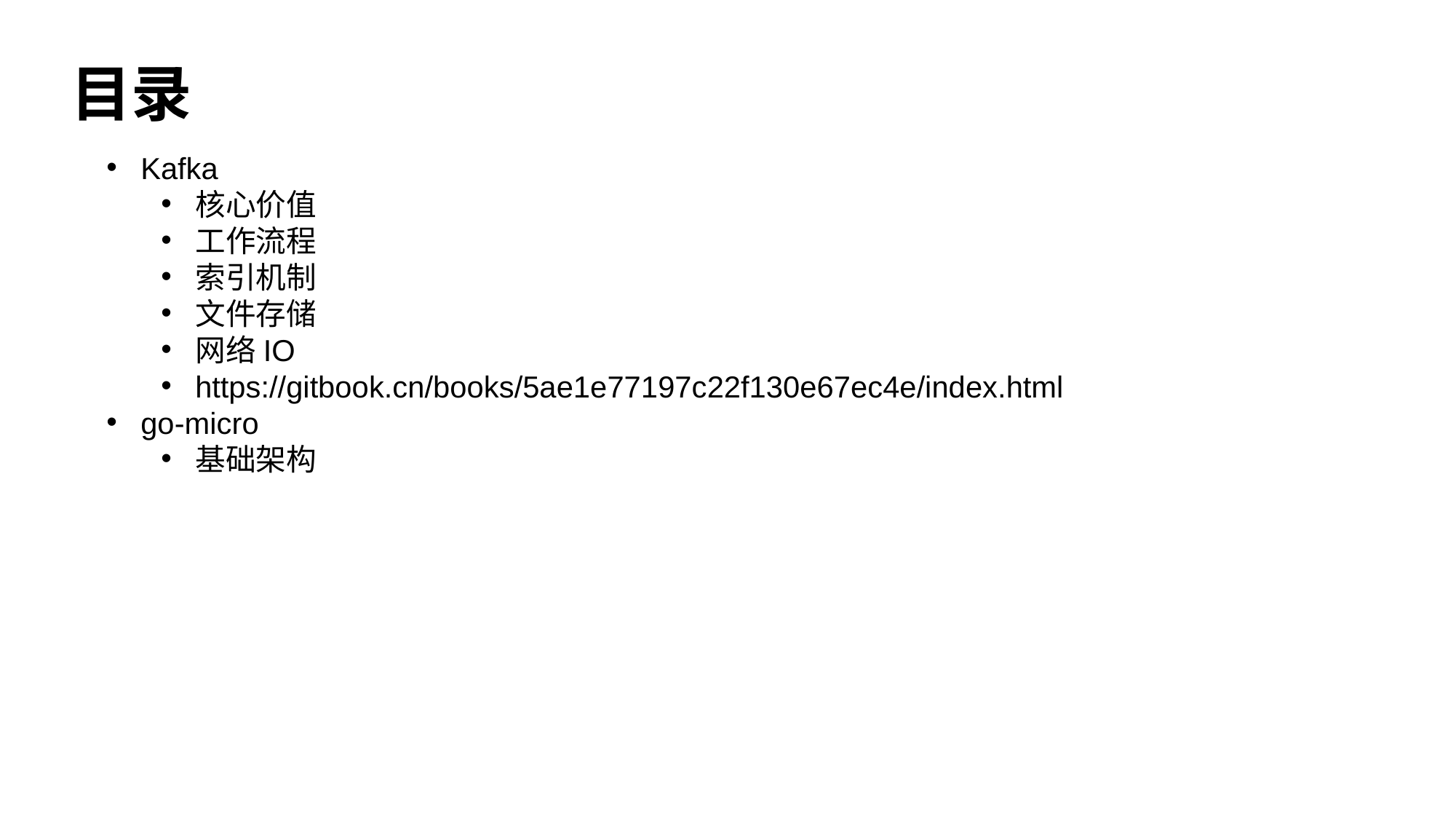

# 目录
Kafka
核心价值
工作流程
索引机制
文件存储
网络IO
https://gitbook.cn/books/5ae1e77197c22f130e67ec4e/index.html
go-micro
基础架构